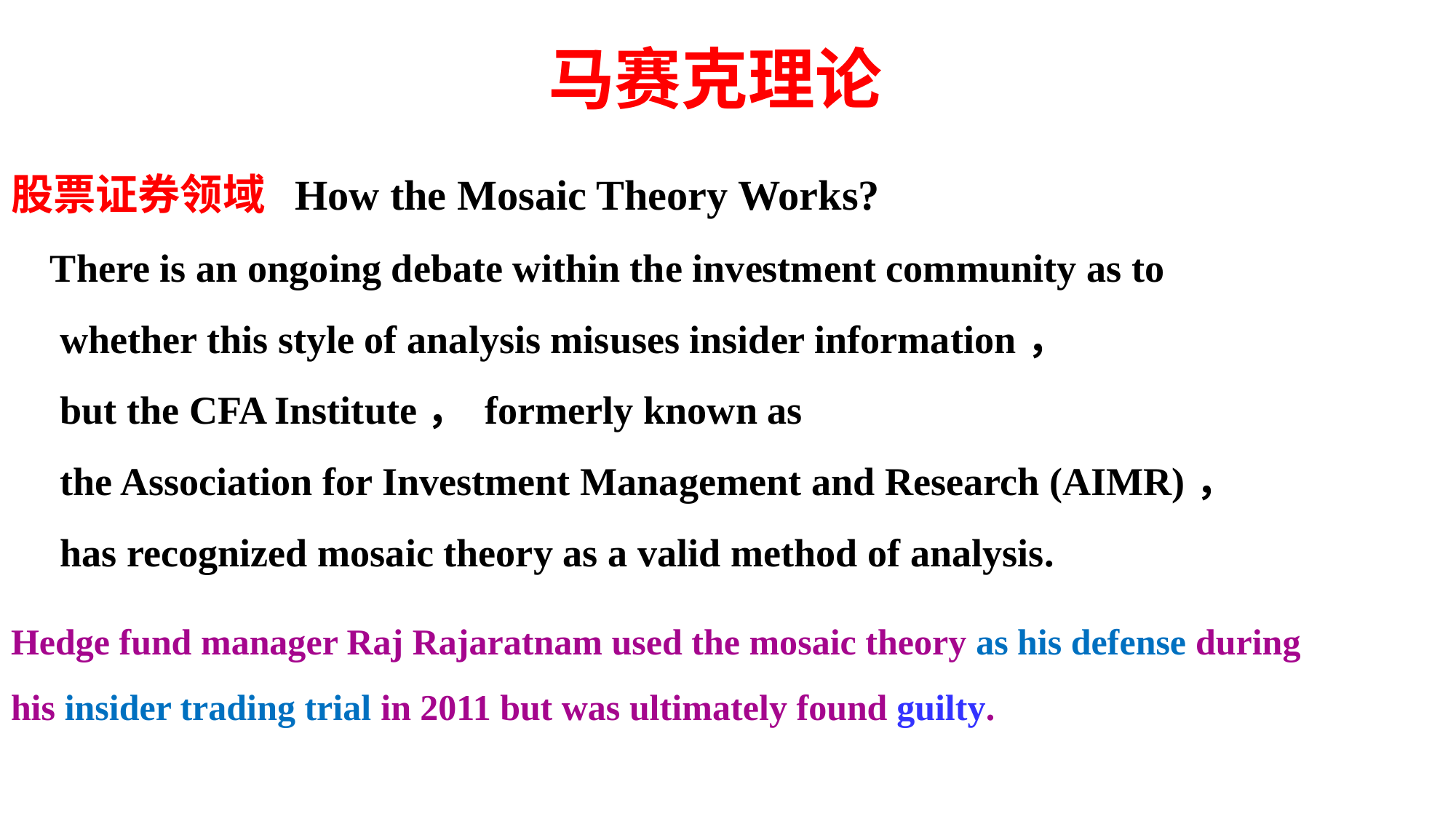

# 马赛克理论
股票证券领域  How the Mosaic Theory Works?
    There is an ongoing debate within the investment community as to
     whether this style of analysis misuses insider information，
     but the CFA Institute， formerly known as
     the Association for Investment Management and Research (AIMR)，
     has recognized mosaic theory as a valid method of analysis.

Hedge fund manager Raj Rajaratnam used the mosaic theory as his defense during
his insider trading trial in 2011 but was ultimately found guilty.